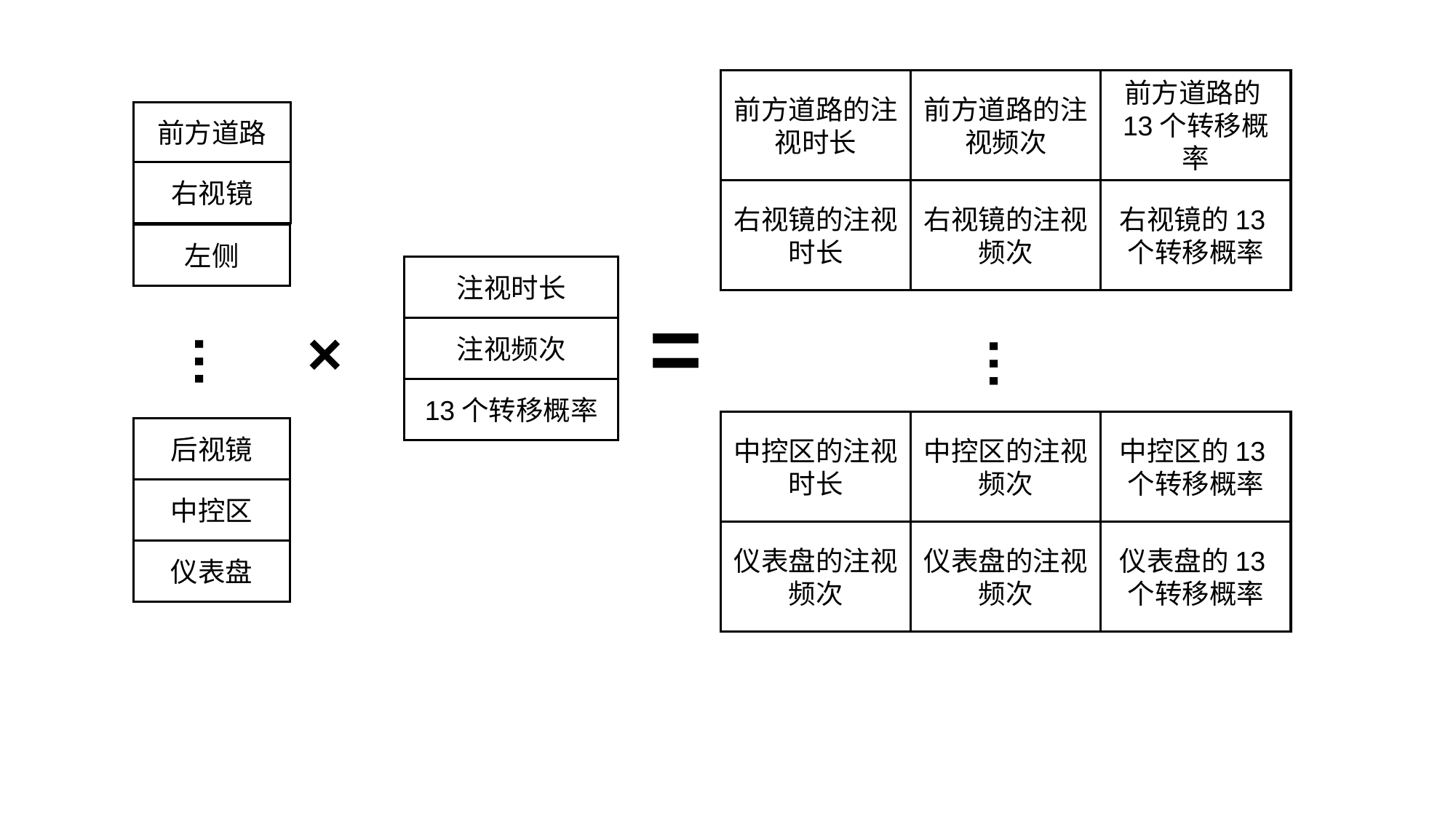

前方道路的注视时长
前方道路的注视频次
前方道路的13个转移概率
前方道路
右视镜
右视镜的注视时长
右视镜的注视频次
右视镜的13个转移概率
左侧
注视时长
=
×
注视频次
…
…
13个转移概率
中控区的注视时长
中控区的注视频次
中控区的13个转移概率
后视镜
中控区
仪表盘的注视频次
仪表盘的13个转移概率
仪表盘的注视频次
仪表盘